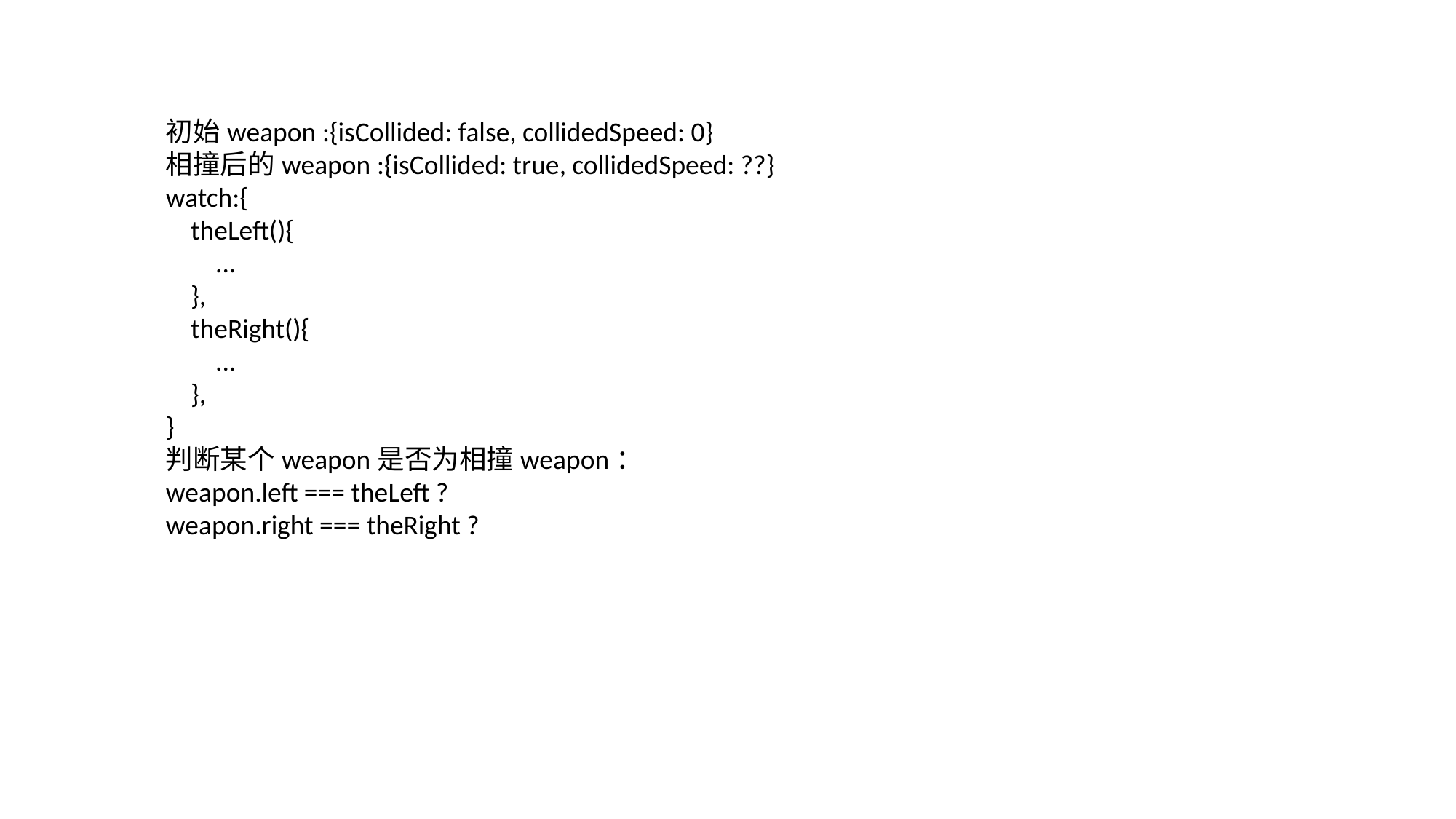

初始weapon :{isCollided: false, collidedSpeed: 0}
相撞后的weapon :{isCollided: true, collidedSpeed: ??}
watch:{
    theLeft(){
        ...
    },
    theRight(){
        ...
    },
}
判断某个weapon是否为相撞weapon：
weapon.left === theLeft ?
weapon.right === theRight ?